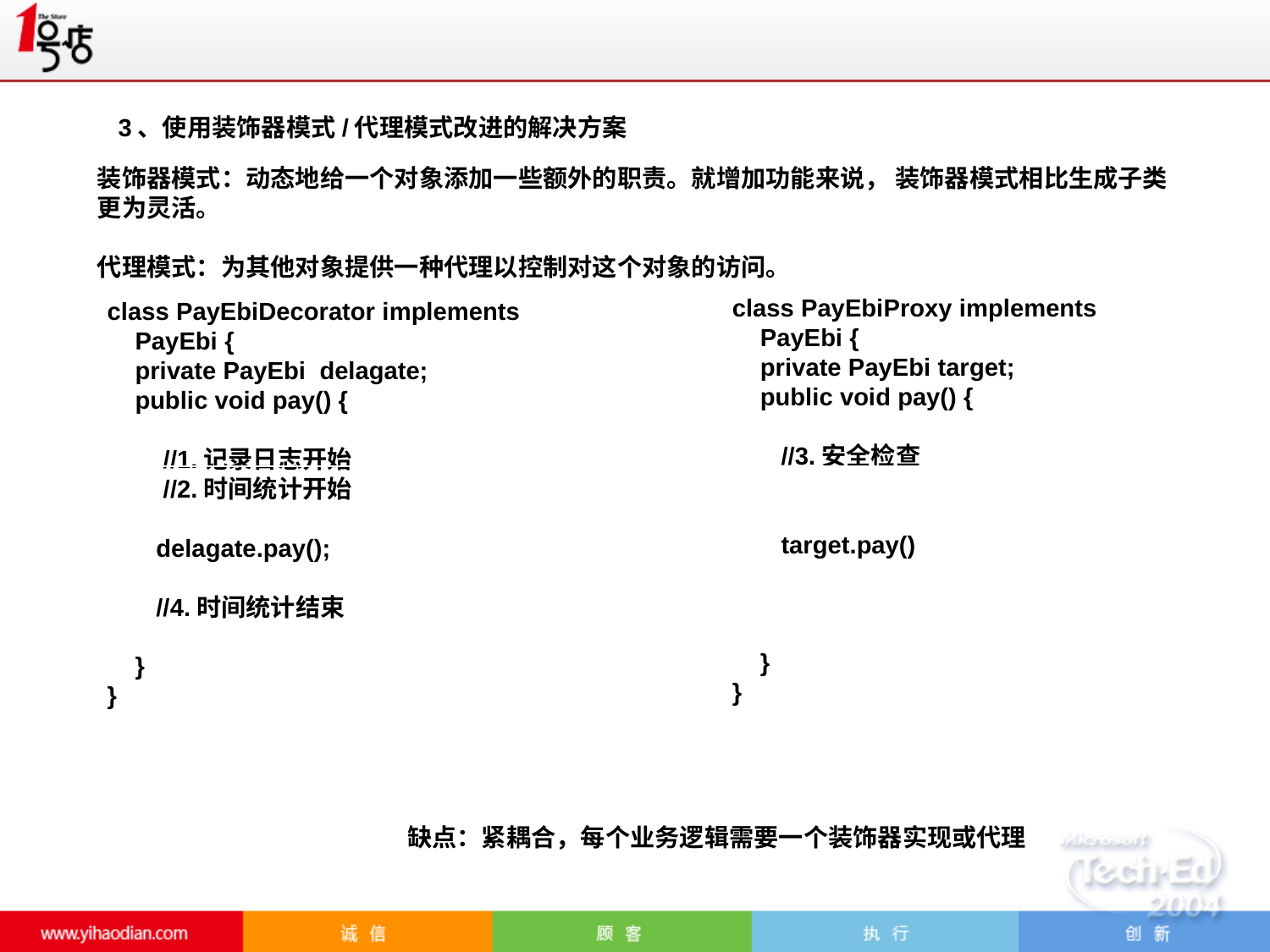

3、使用装饰器模式/代理模式改进的解决方案
装饰器模式：动态地给一个对象添加一些额外的职责。就增加功能来说， 装饰器模式相比生成子类更为灵活。
代理模式：为其他对象提供一种代理以控制对这个对象的访问。
class PayEbiProxy implements
    PayEbi {
    private PayEbi target;
    public void pay() {

       //3.安全检查

       target.pay()

    }
}
class PayEbiDecorator implements
    PayEbi {
    private PayEbi  delagate;
    public void pay() {

        //1.记录日志开始
        //2.时间统计开始

       delagate.pay();

       //4.时间统计结束

    }
}

缺点：紧耦合，每个业务逻辑需要一个装饰器实现或代理